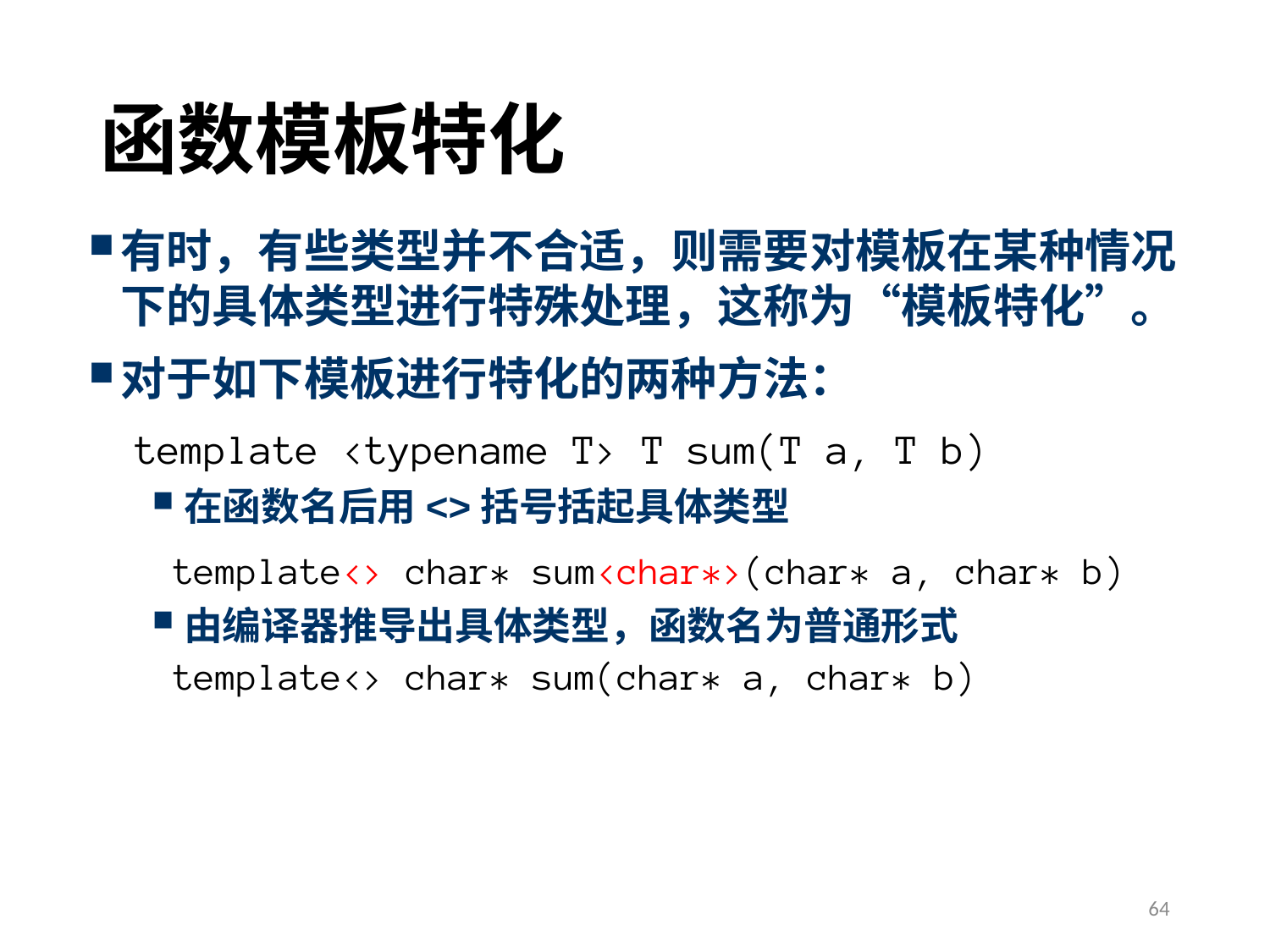

# 函数模板特化
有时，有些类型并不合适，则需要对模板在某种情况下的具体类型进行特殊处理，这称为“模板特化”。
对于如下模板进行特化的两种方法：
  template <typename T> T sum(T a, T b)
在函数名后用<>括号括起具体类型
    template<> char* sum<char*>(char* a, char* b)
由编译器推导出具体类型，函数名为普通形式
 template<> char* sum(char* a, char* b)

64